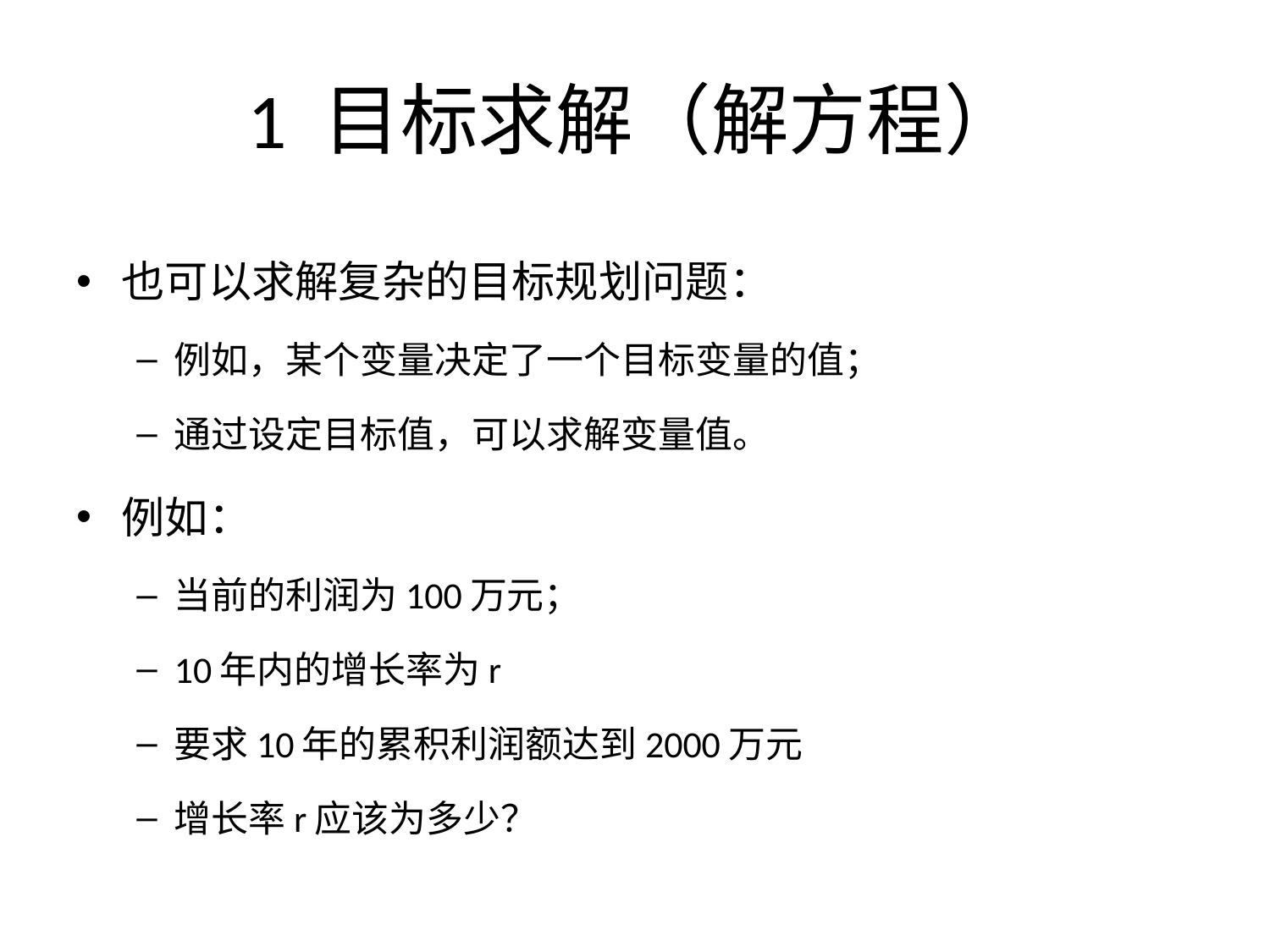

# 1 目标求解（解方程）
也可以求解复杂的目标规划问题：
例如，某个变量决定了一个目标变量的值；
通过设定目标值，可以求解变量值。
例如：
当前的利润为100万元；
10年内的增长率为r
要求10年的累积利润额达到2000万元
增长率r应该为多少？